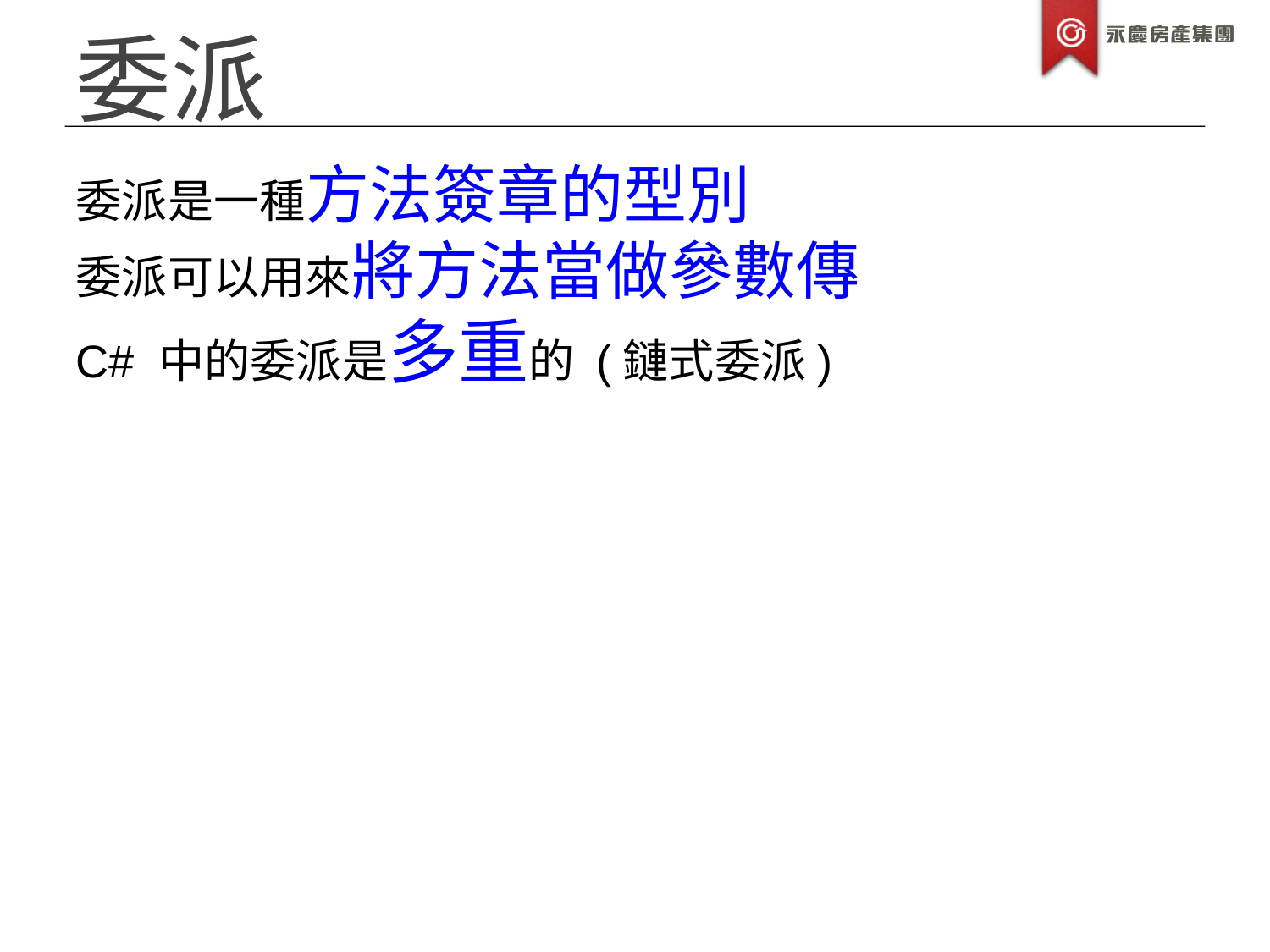

委派
委派是一種方法簽章的型別
委派可以用來將方法當做參數傳
C# 中的委派是多重的 (鏈式委派)